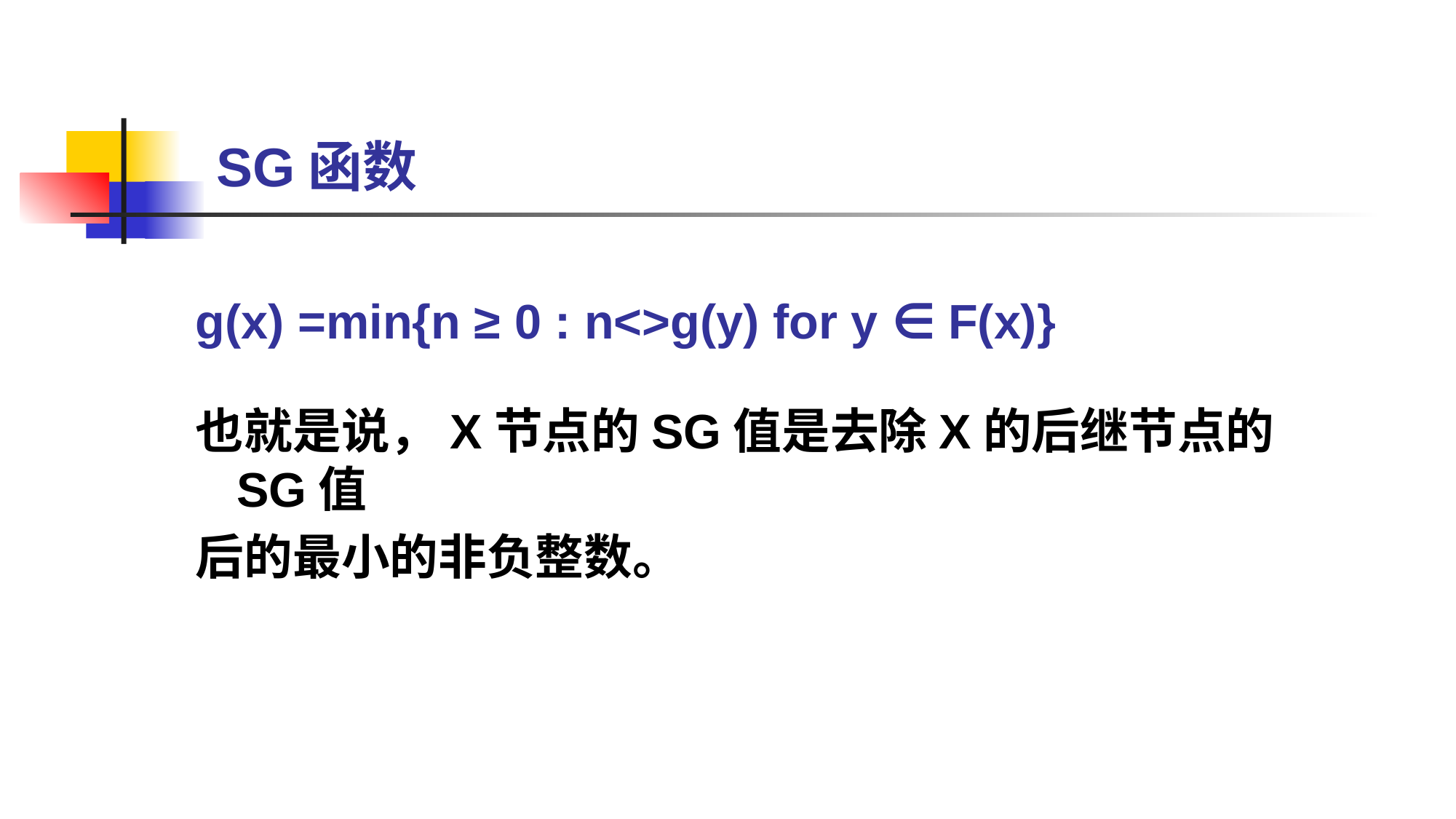

# SG函数
g(x) =min{n ≥ 0 : n<>g(y) for y ∈ F(x)}

也就是说，X节点的SG值是去除X的后继节点的SG值
后的最小的非负整数。

23